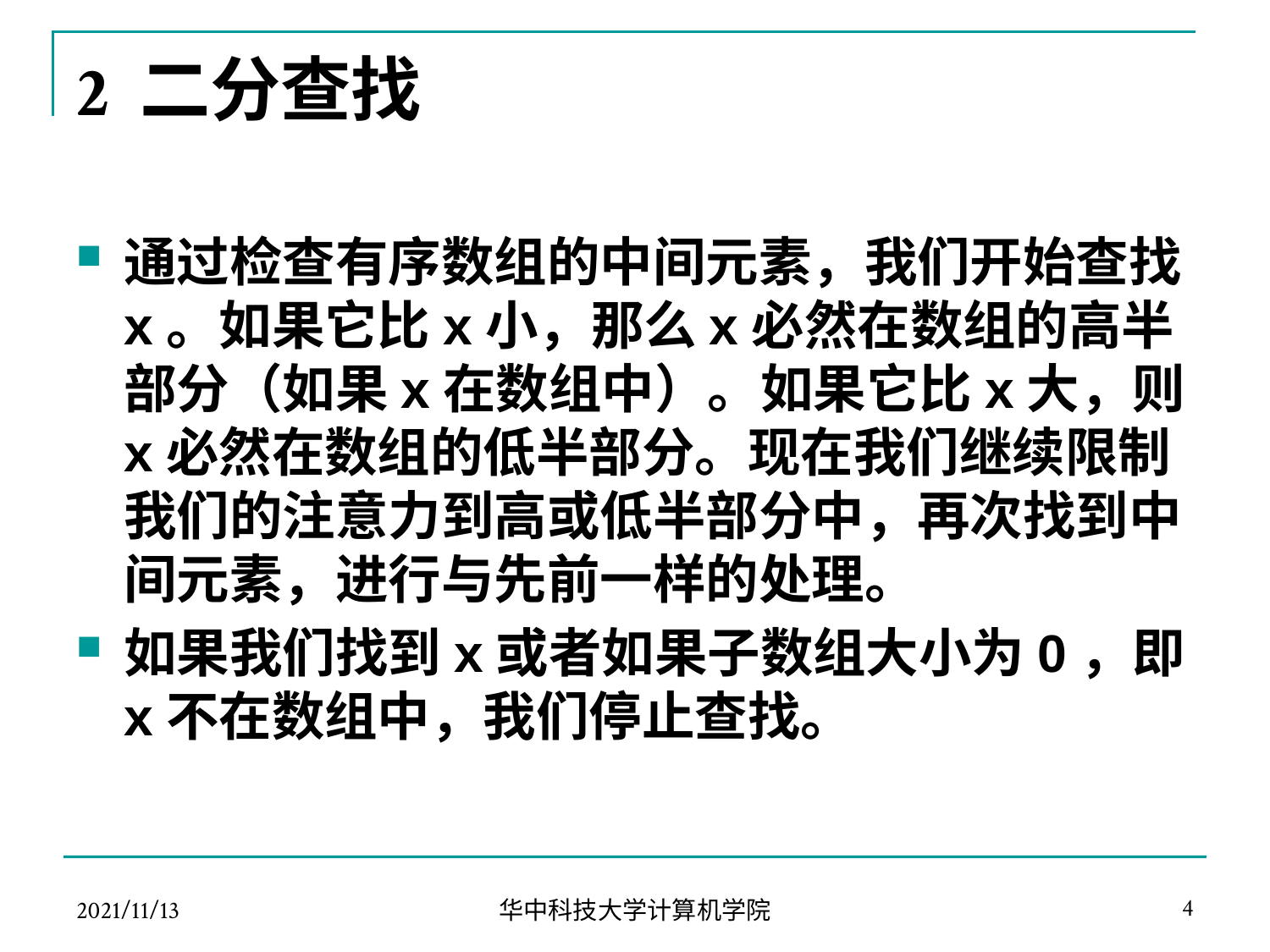

# 2 二分查找
通过检查有序数组的中间元素，我们开始查找x。如果它比x小，那么x必然在数组的高半部分（如果x在数组中）。如果它比x大，则x必然在数组的低半部分。现在我们继续限制我们的注意力到高或低半部分中，再次找到中间元素，进行与先前一样的处理。
如果我们找到x或者如果子数组大小为0，即x不在数组中，我们停止查找。
2021/11/13
4
华中科技大学计算机学院